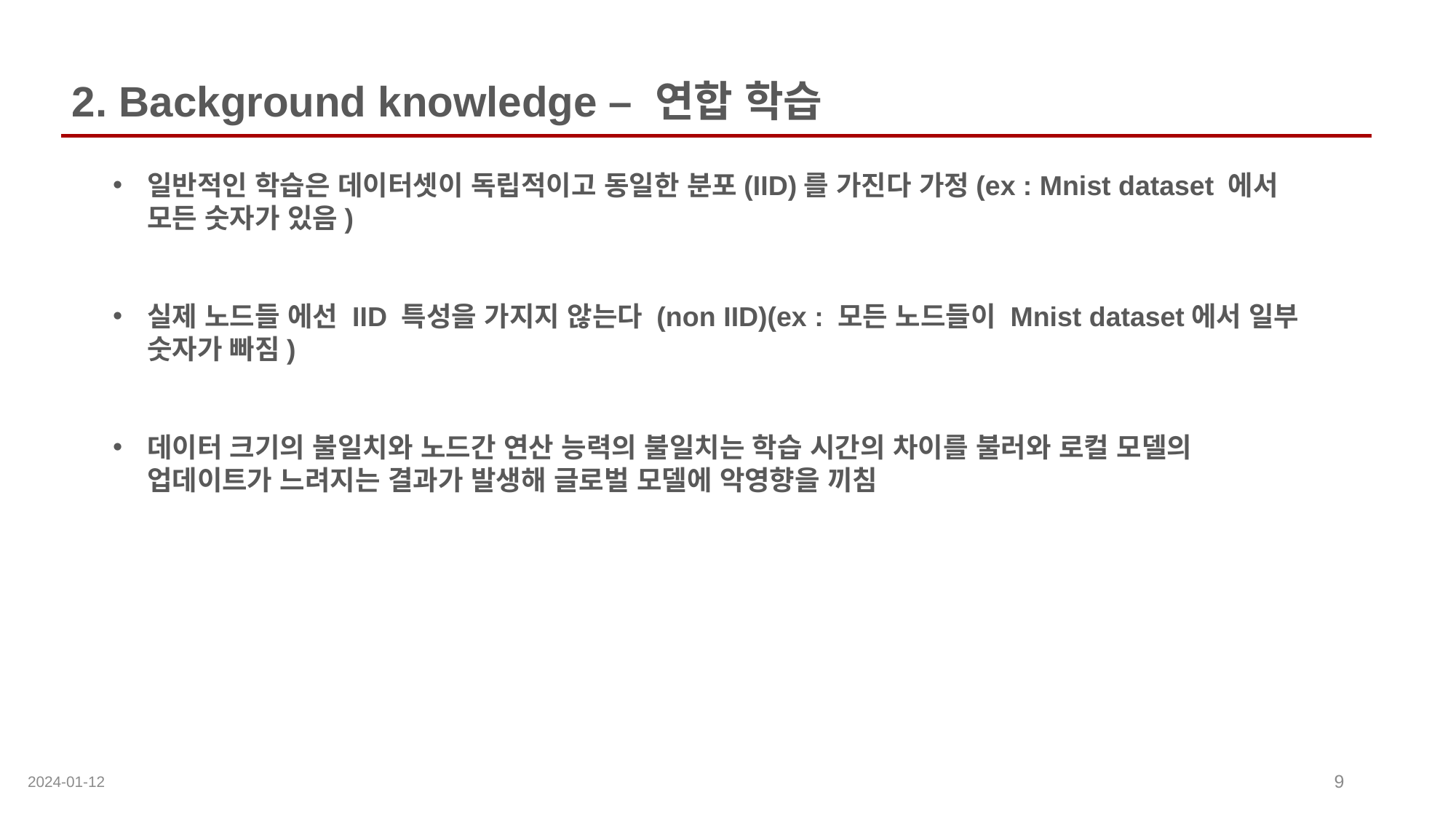

2. Background knowledge – 연합 학습
일반적인 학습은 데이터셋이 독립적이고 동일한 분포(IID)를 가진다 가정(ex : Mnist dataset 에서 모든 숫자가 있음)

실제 노드들 에선 IID 특성을 가지지 않는다 (non IID)(ex : 모든 노드들이 Mnist dataset에서 일부 숫자가 빠짐)

데이터 크기의 불일치와 노드간 연산 능력의 불일치는 학습 시간의 차이를 불러와 로컬 모델의 업데이트가 느려지는 결과가 발생해 글로벌 모델에 악영향을 끼침

2024-01-12
9